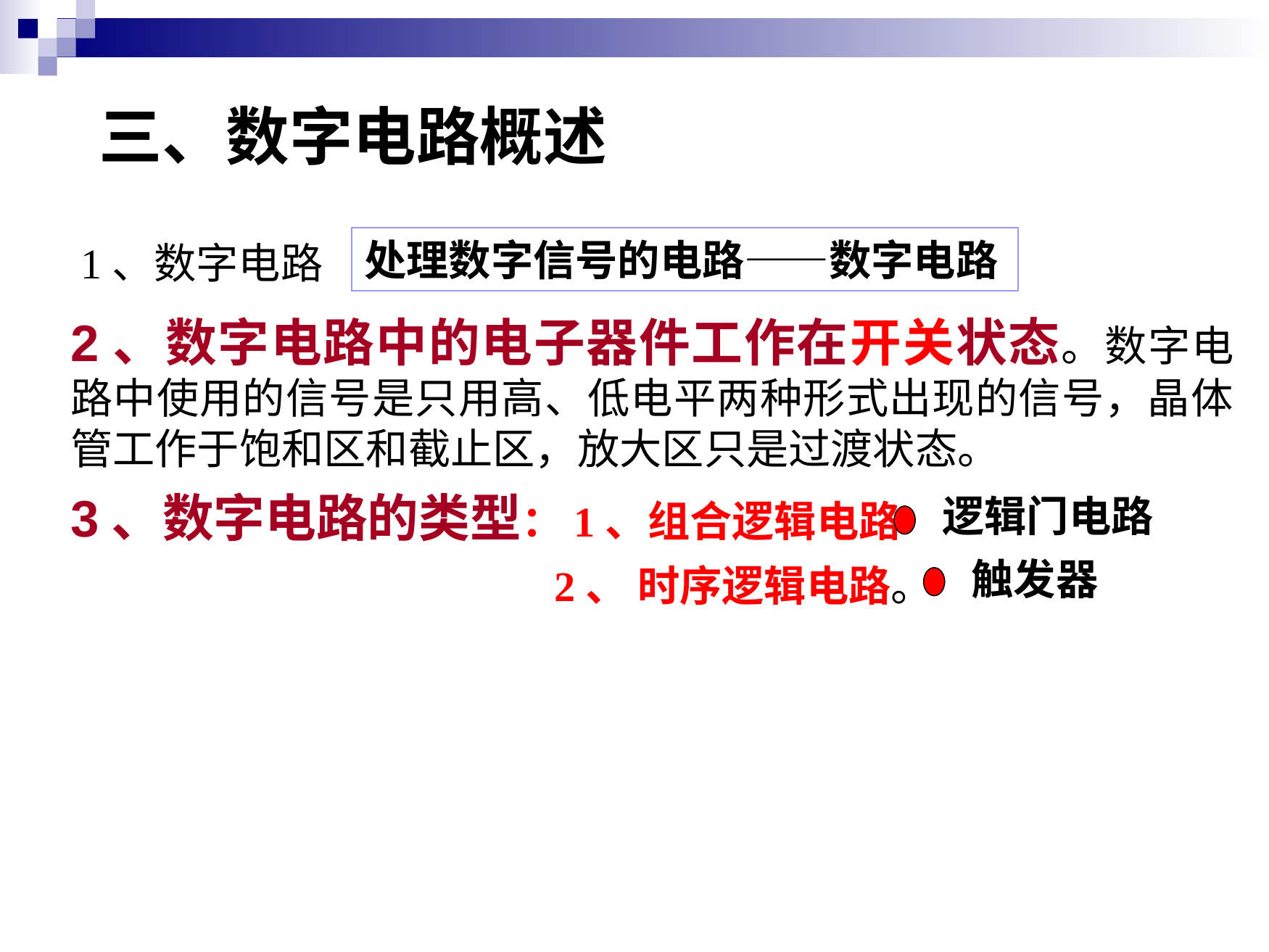

三、数字电路概述
处理数字信号的电路——数字电路
1、数字电路
2、数字电路中的电子器件工作在开关状态。数字电路中使用的信号是只用高、低电平两种形式出现的信号，晶体管工作于饱和区和截止区，放大区只是过渡状态。
3、数字电路的类型：1、组合逻辑电路
                                              2、 时序逻辑电路。
逻辑门电路

触发器